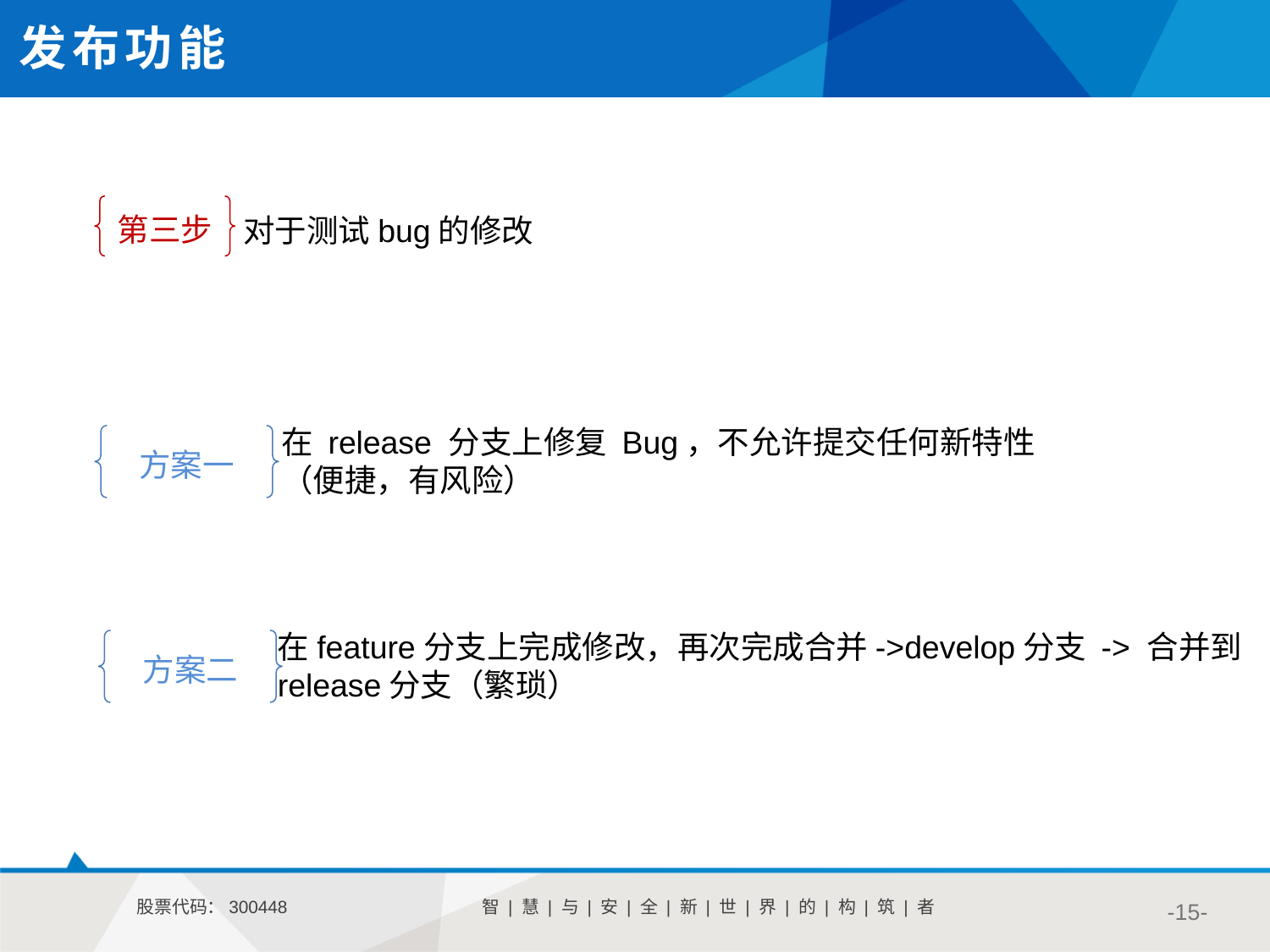

发布功能
第三步
对于测试bug的修改
在 release 分支上修复 Bug，不允许提交任何新特性
（便捷，有风险）
方案一
在feature分支上完成修改，再次完成合并->develop分支 -> 合并到
release分支（繁琐）
方案二